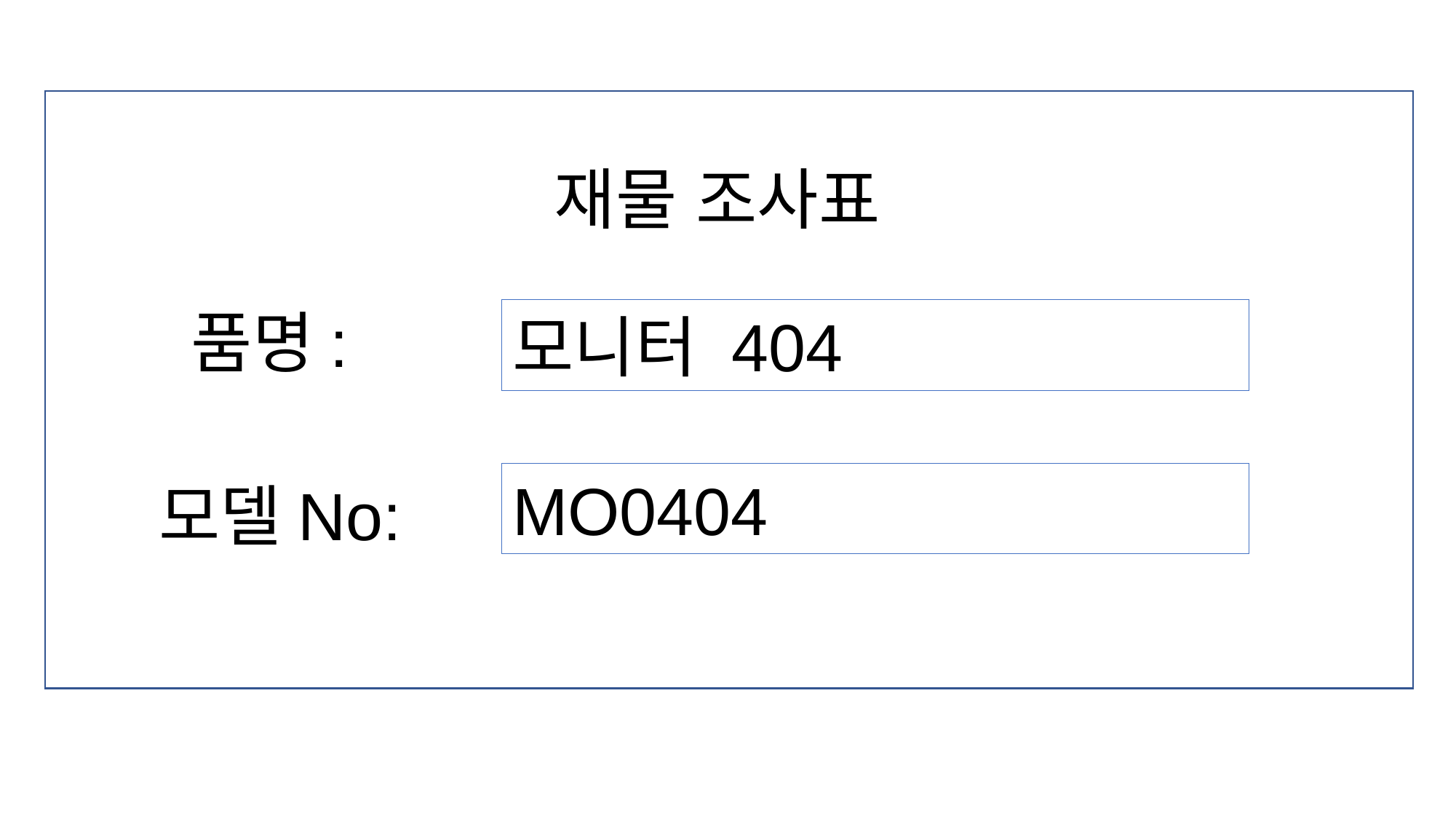

재물 조사표
품명:
모니터 404
MO0404
모델No: